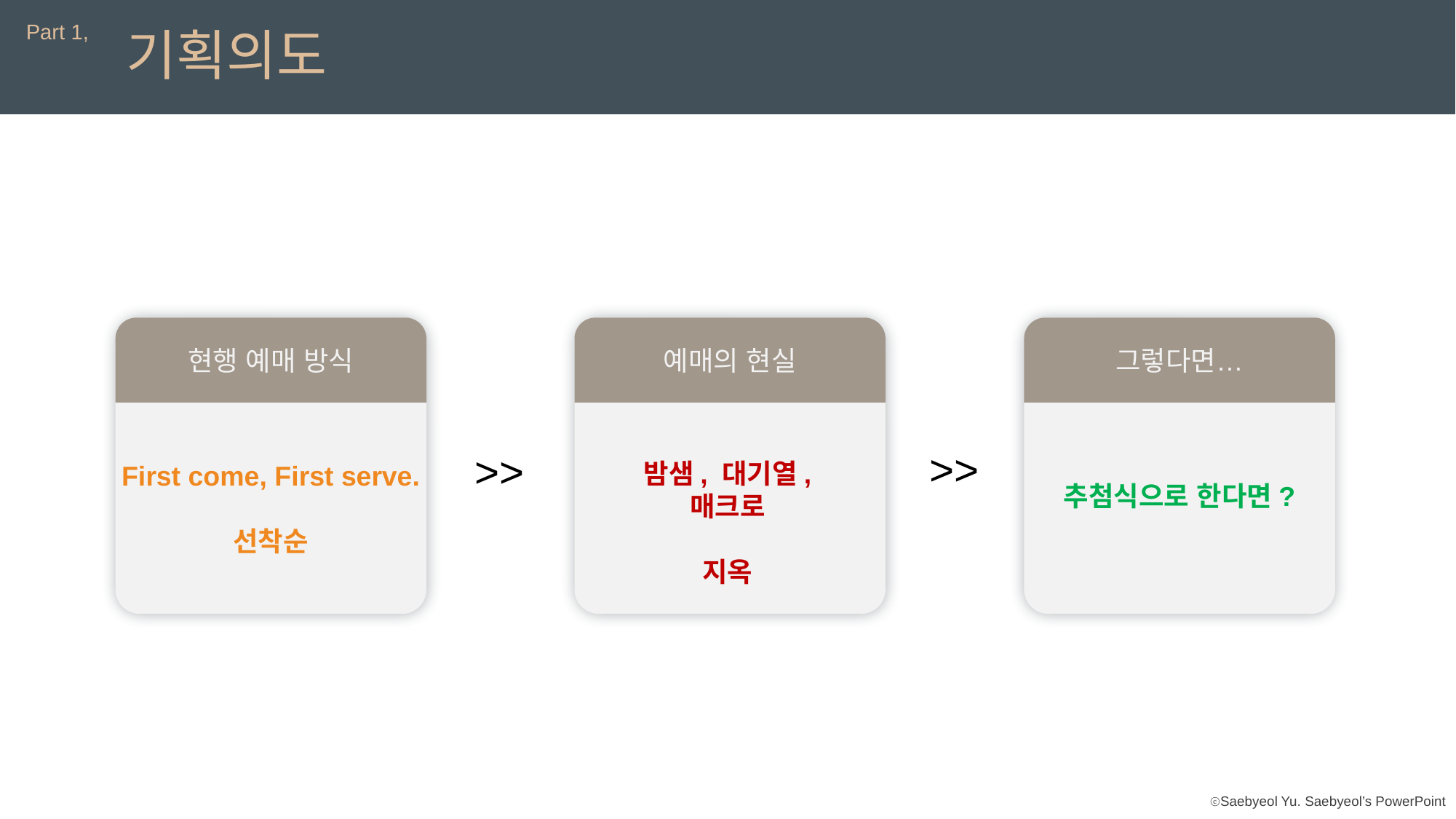

Part 1,
기획의도

현행 예매 방식
예매의 현실
그렇다면…
>>
>>
밤샘, 대기열, 매크로

지옥
First come, First serve.

선착순
추첨식으로 한다면?